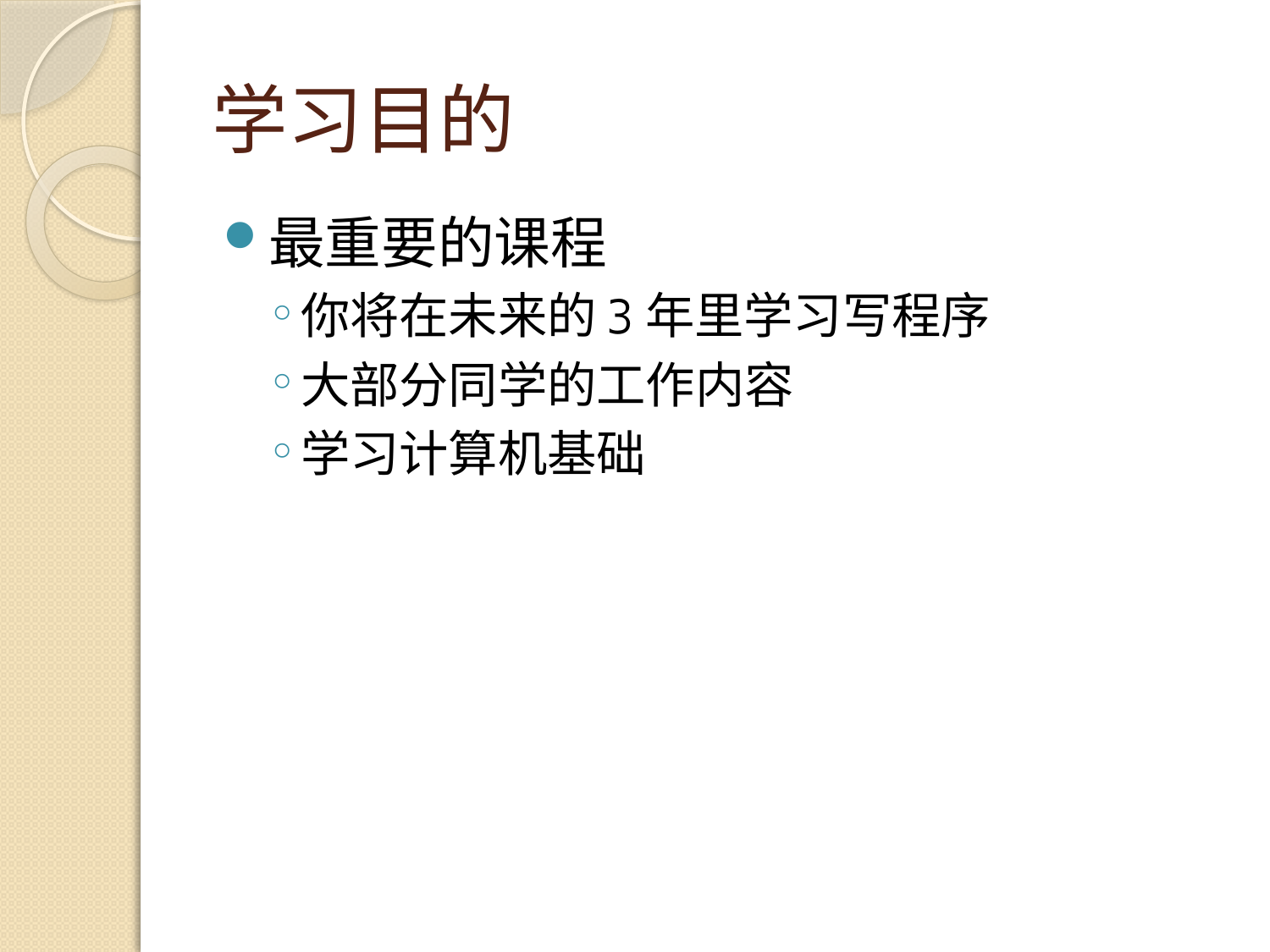

# 学习目的
最重要的课程
你将在未来的3年里学习写程序
大部分同学的工作内容
学习计算机基础